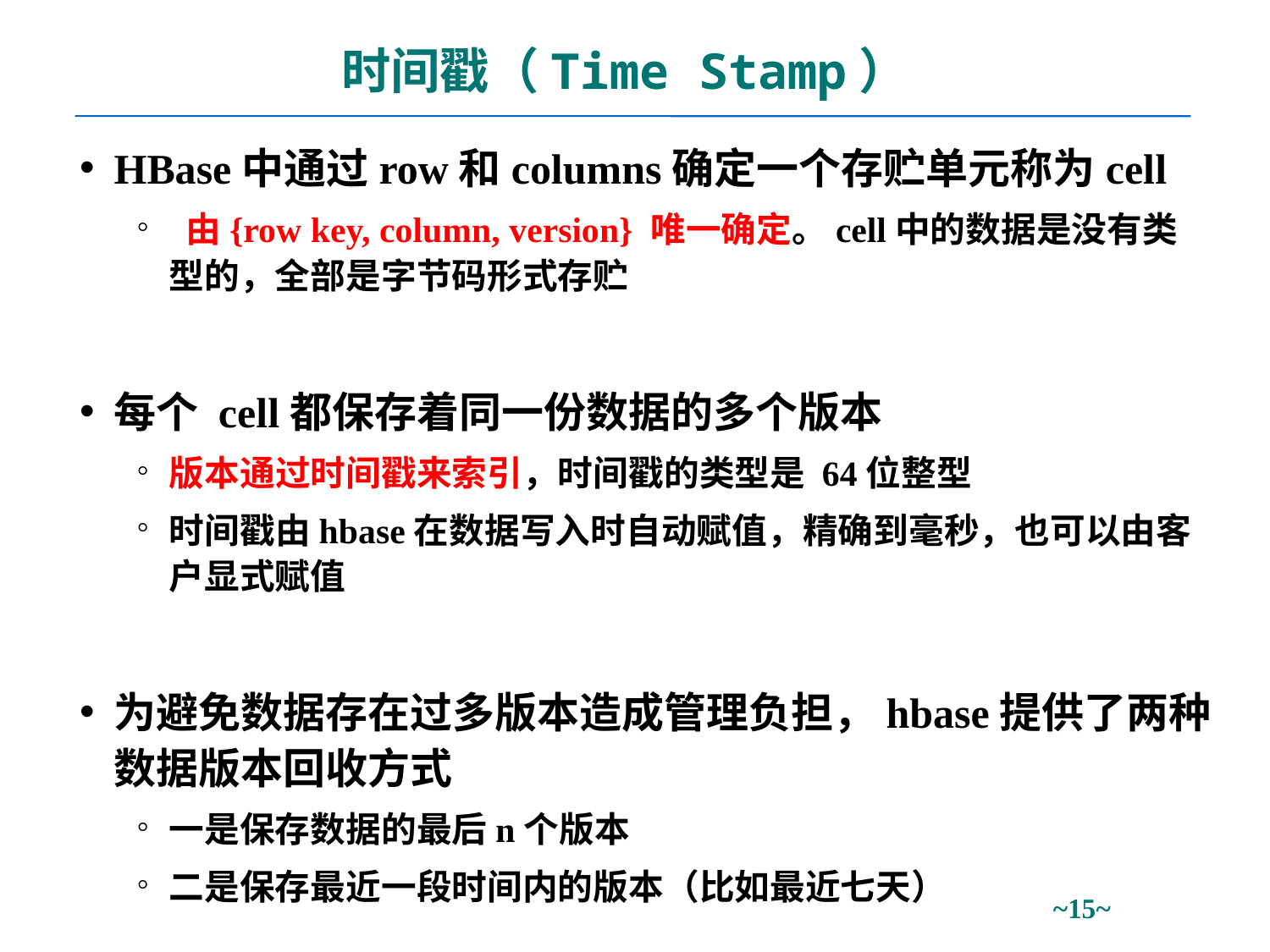

# 时间戳（Time Stamp）
HBase中通过row和columns确定一个存贮单元称为cell
 由{row key, column, version} 唯一确定。cell中的数据是没有类型的，全部是字节码形式存贮

每个 cell都保存着同一份数据的多个版本
版本通过时间戳来索引，时间戳的类型是 64位整型
时间戳由hbase在数据写入时自动赋值，精确到毫秒，也可以由客户显式赋值

为避免数据存在过多版本造成管理负担，hbase提供了两种数据版本回收方式
一是保存数据的最后n个版本
二是保存最近一段时间内的版本（比如最近七天）
~15~